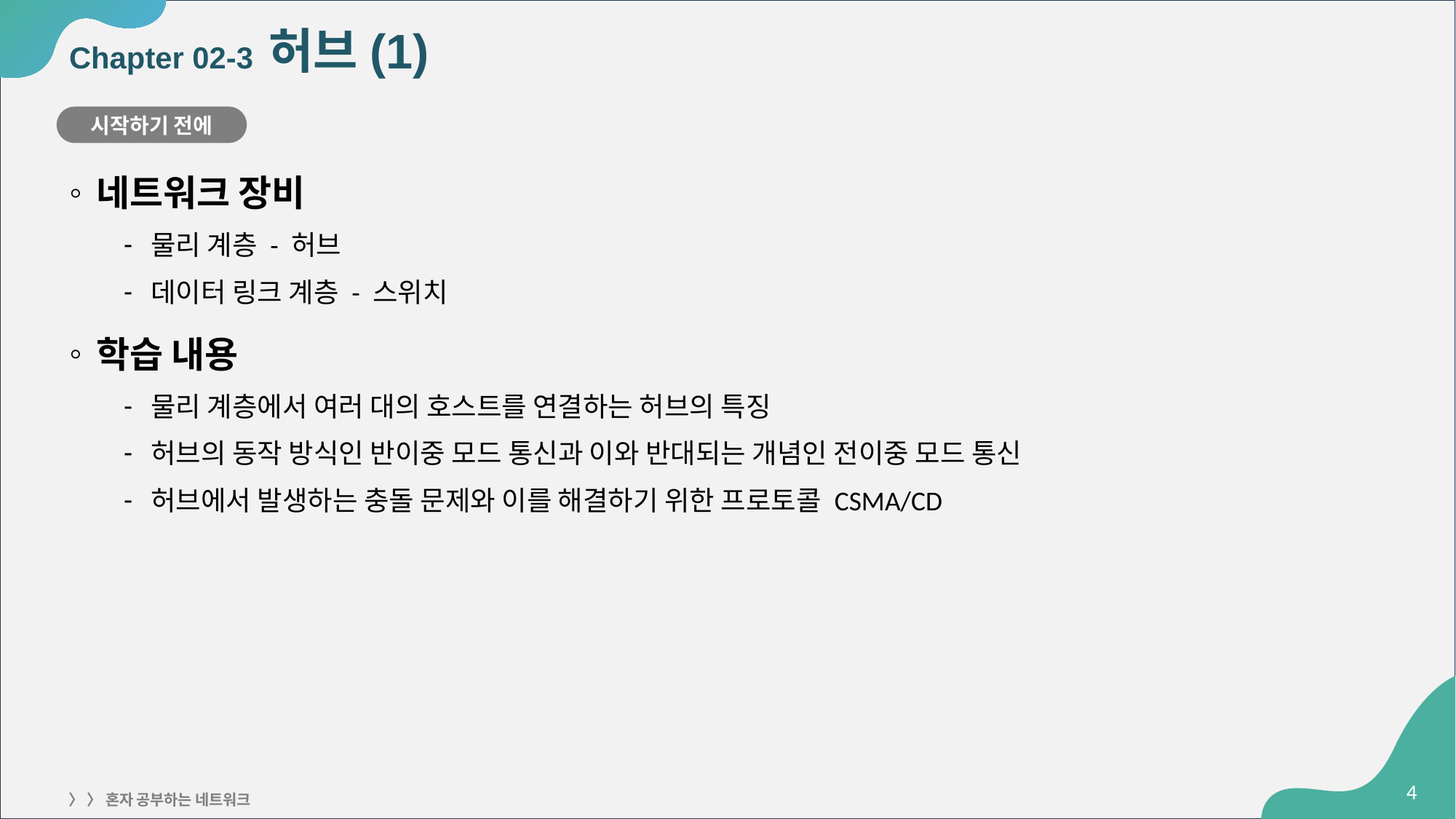

# Chapter 02-3 허브(1)

네트워크 장비
물리 계층 - 허브
데이터 링크 계층 - 스위치
학습 내용
물리 계층에서 여러 대의 호스트를 연결하는 허브의 특징
허브의 동작 방식인 반이중 모드 통신과 이와 반대되는 개념인 전이중 모드 통신
허브에서 발생하는 충돌 문제와 이를 해결하기 위한 프로토콜 CSMA/CD
시작하기 전에
4
〉 〉 혼자 공부하는 네트워크